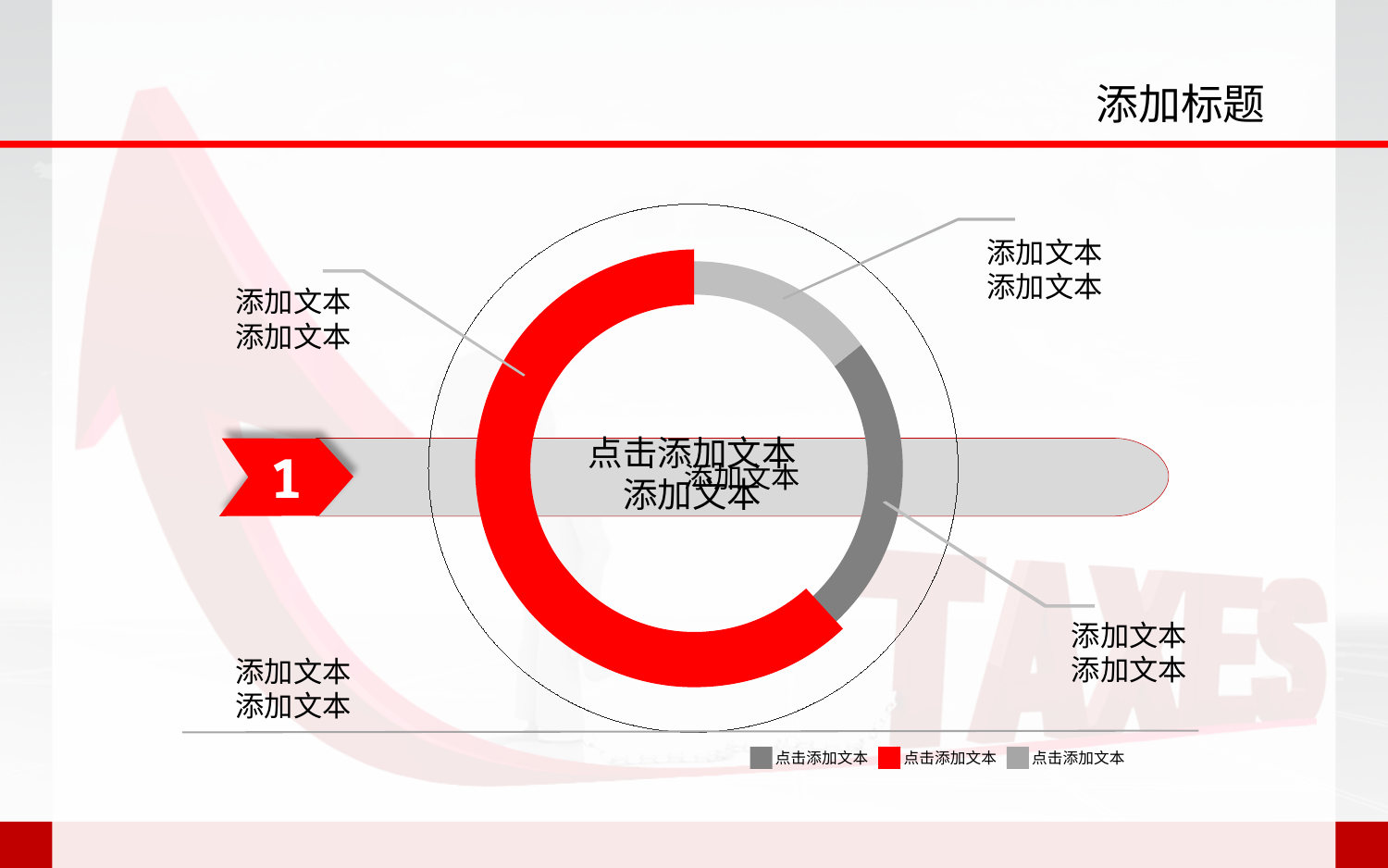

添加标题

添加文本
添加文本

添加文本
添加文本
点击添加文本
添加文本

1

添加文本

添加文本
添加文本
添加文本
添加文本
点击添加文本

点击添加文本

点击添加文本